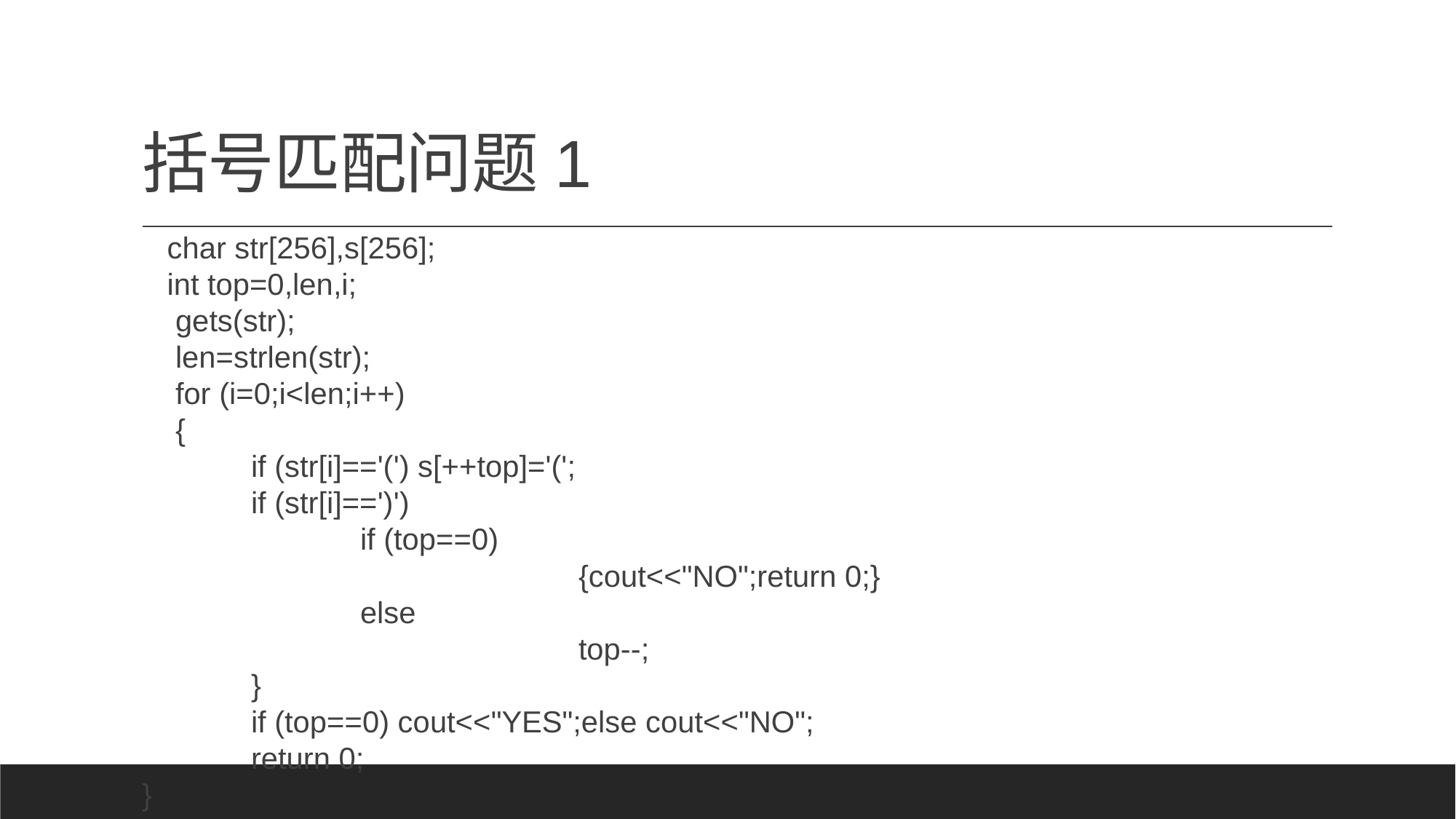

# 括号匹配问题1
   char str[256],s[256];
   int top=0,len,i;
    gets(str);
    len=strlen(str);
    for (i=0;i<len;i++)
    {
    	if (str[i]=='(') s[++top]='(';
    	if (str[i]==')')
    		if (top==0)
				{cout<<"NO";return 0;}
    		else
				top--;
	}
	if (top==0) cout<<"YES";else cout<<"NO";
	return 0;
}